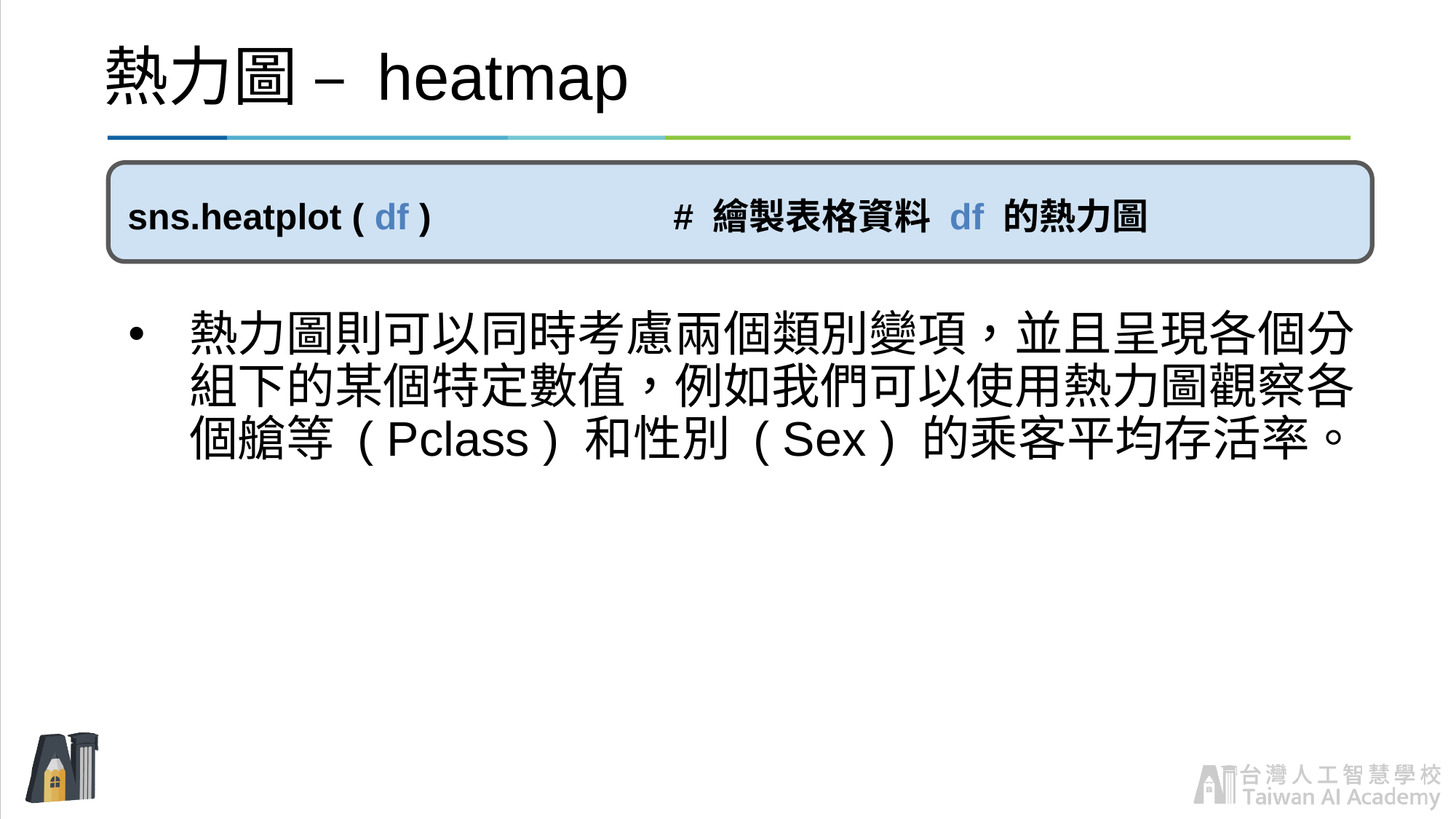

# 熱力圖 – heatmap

熱力圖則可以同時考慮兩個類別變項，並且呈現各個分組下的某個特定數值，例如我們可以使用熱力圖觀察各個艙等 ( Pclass ) 和性別 ( Sex ) 的乘客平均存活率。
sns.heatplot ( df )			# 繪製表格資料 df 的熱力圖